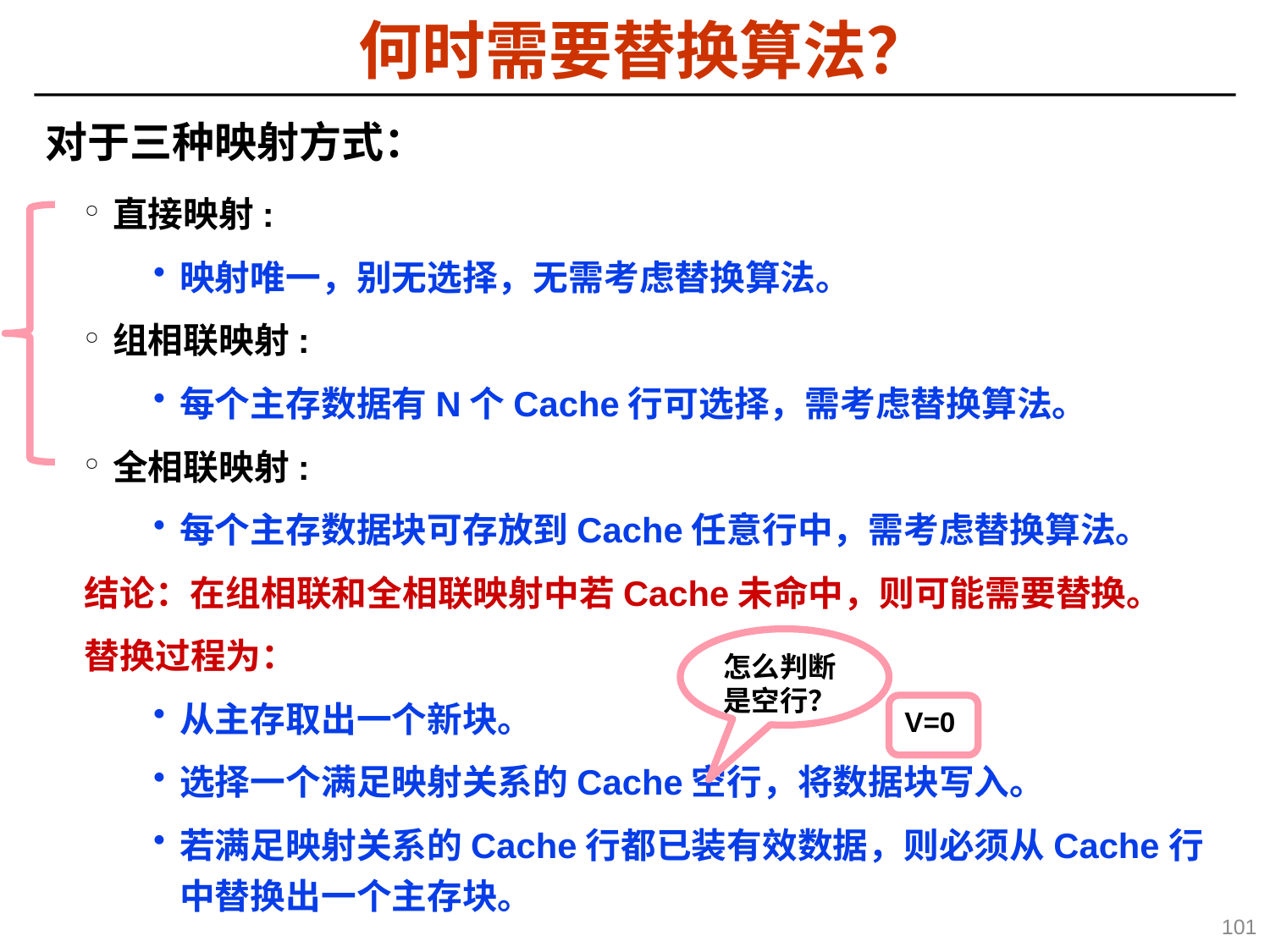

何时需要替换算法？
对于三种映射方式：
直接映射:
映射唯一，别无选择，无需考虑替换算法。
组相联映射:
每个主存数据有N个Cache行可选择，需考虑替换算法。
全相联映射:
每个主存数据块可存放到Cache任意行中，需考虑替换算法。
结论：在组相联和全相联映射中若Cache未命中，则可能需要替换。
替换过程为：
从主存取出一个新块。
选择一个满足映射关系的Cache空行，将数据块写入。
若满足映射关系的Cache行都已装有效数据，则必须从Cache行中替换出一个主存块。

怎么判断是空行？
V=0
101